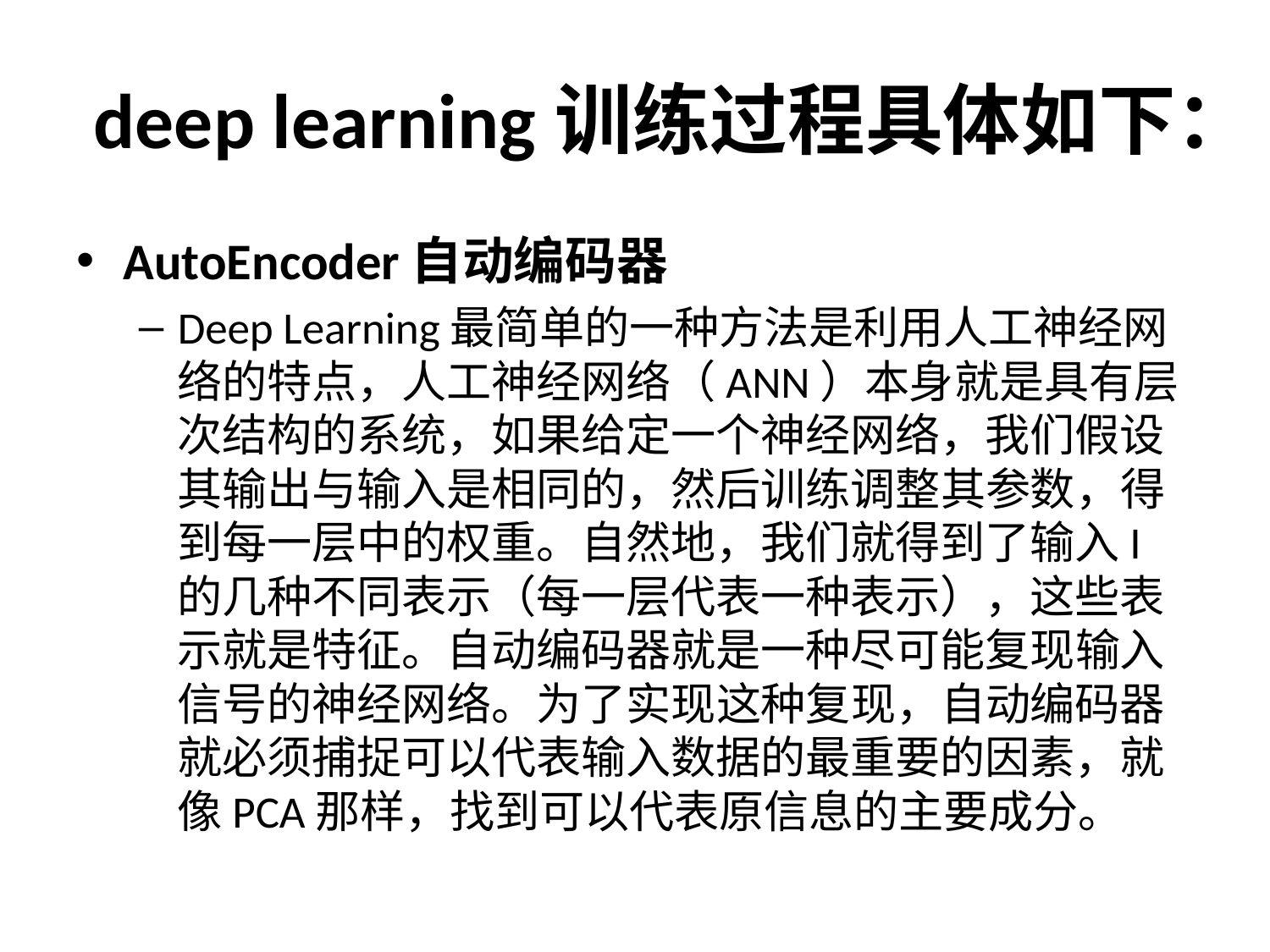

# deep learning训练过程具体如下：
AutoEncoder自动编码器
Deep Learning最简单的一种方法是利用人工神经网络的特点，人工神经网络（ANN）本身就是具有层次结构的系统，如果给定一个神经网络，我们假设其输出与输入是相同的，然后训练调整其参数，得到每一层中的权重。自然地，我们就得到了输入I的几种不同表示（每一层代表一种表示），这些表示就是特征。自动编码器就是一种尽可能复现输入信号的神经网络。为了实现这种复现，自动编码器就必须捕捉可以代表输入数据的最重要的因素，就像PCA那样，找到可以代表原信息的主要成分。